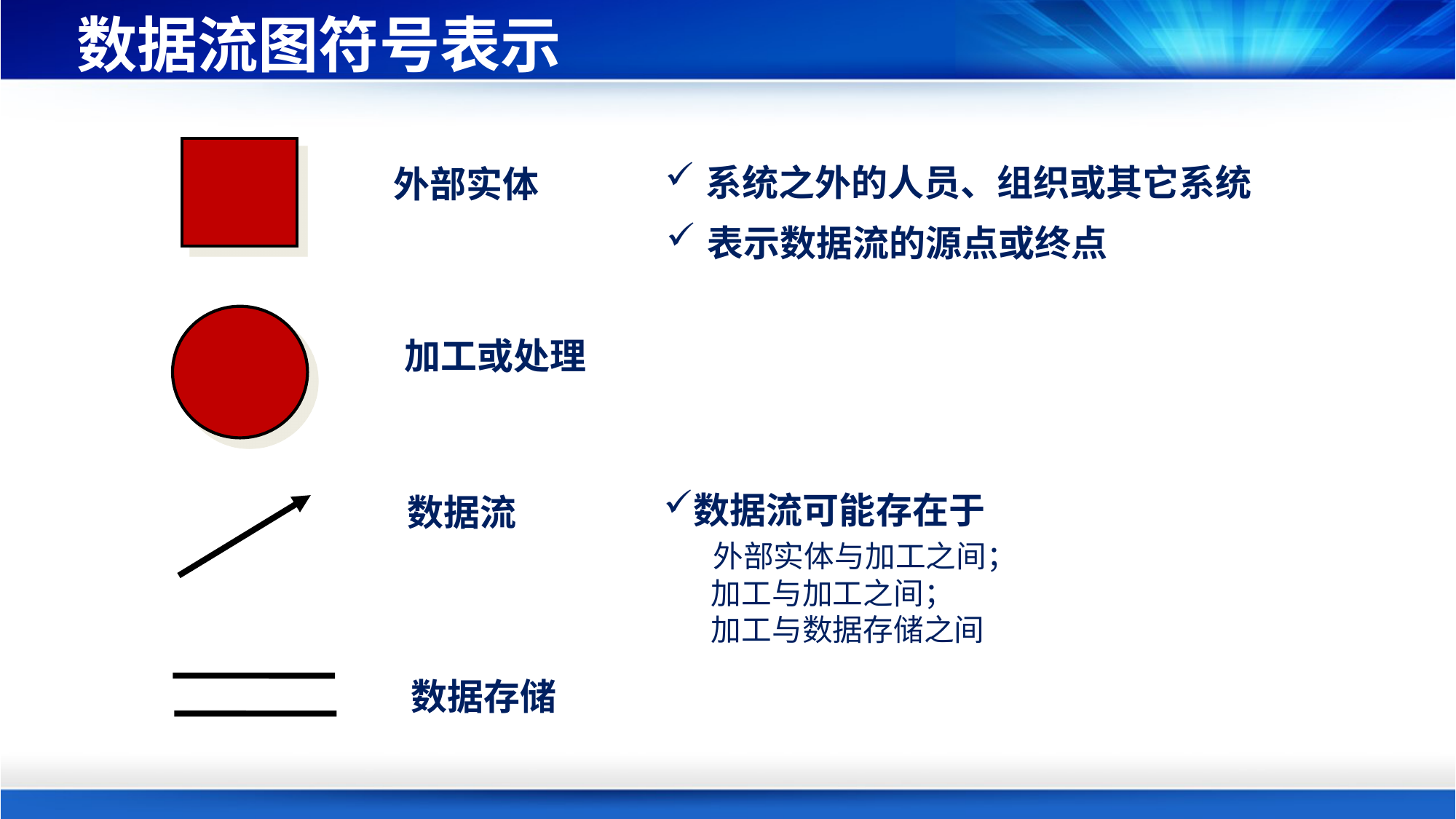

# 数据流图符号表示

系统之外的人员、组织或其它系统
外部实体
表示数据流的源点或终点

加工或处理
数据流可能存在于
     外部实体与加工之间；
      加工与加工之间；
      加工与数据存储之间
数据流

数据存储